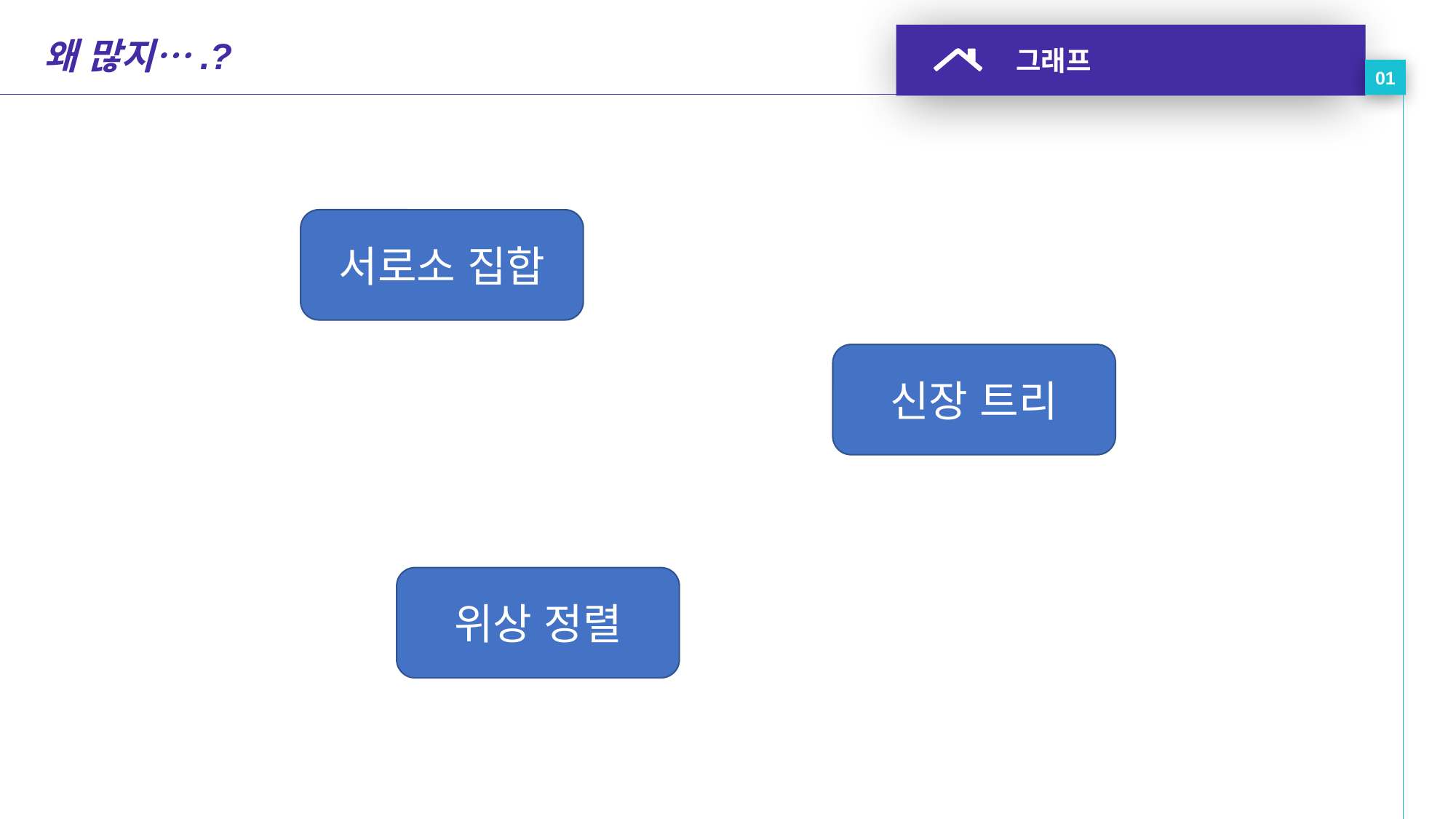

그래프

01
왜 많지….?
서로소 집합
신장 트리
위상 정렬